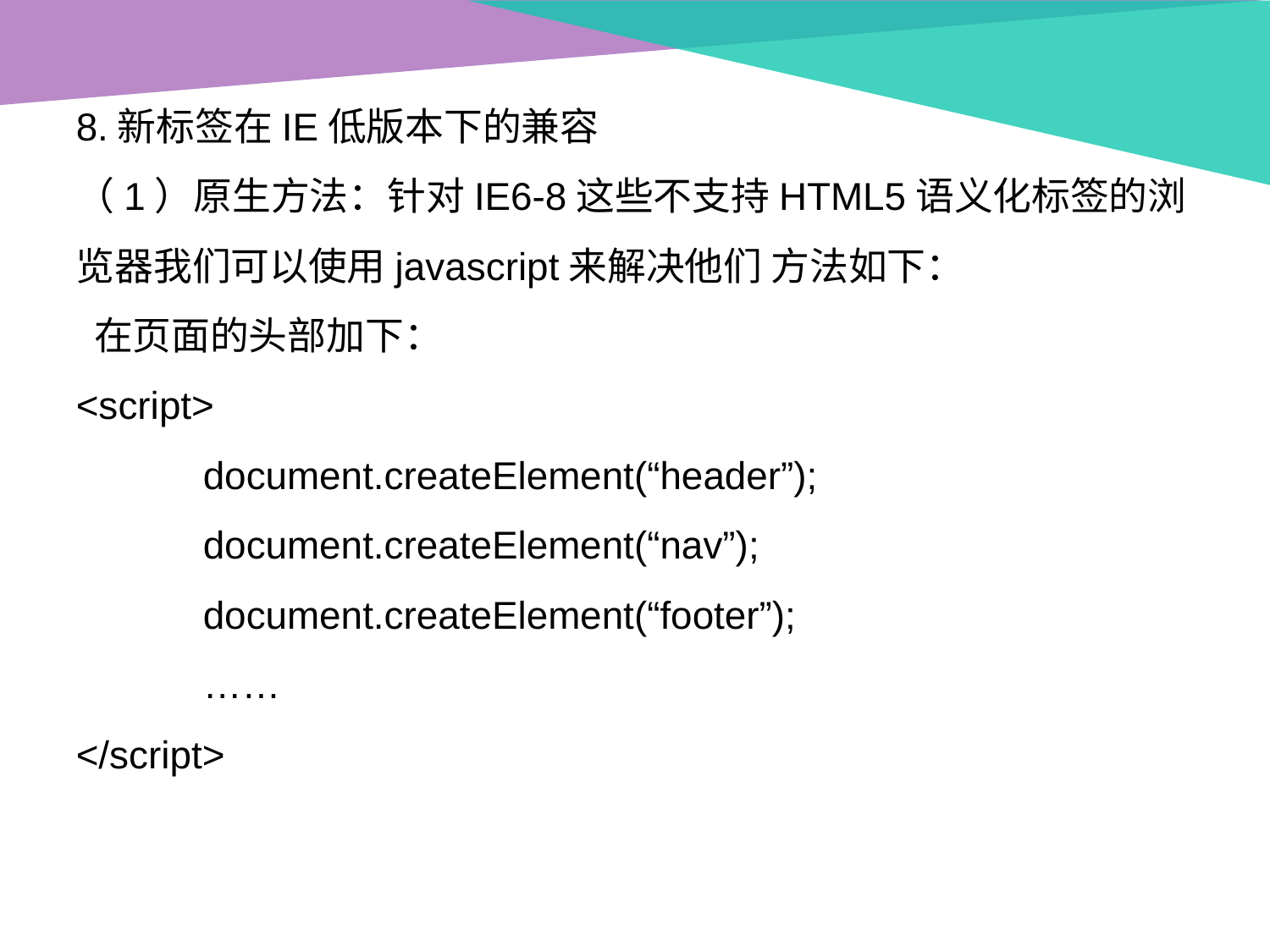

8.新标签在IE低版本下的兼容
（1）原生方法：针对IE6-8这些不支持HTML5语义化标签的浏览器我们可以使用javascript来解决他们 方法如下：
 在页面的头部加下：
<script>
	document.createElement(“header”);
	document.createElement(“nav”);
	document.createElement(“footer”);
	……
</script>